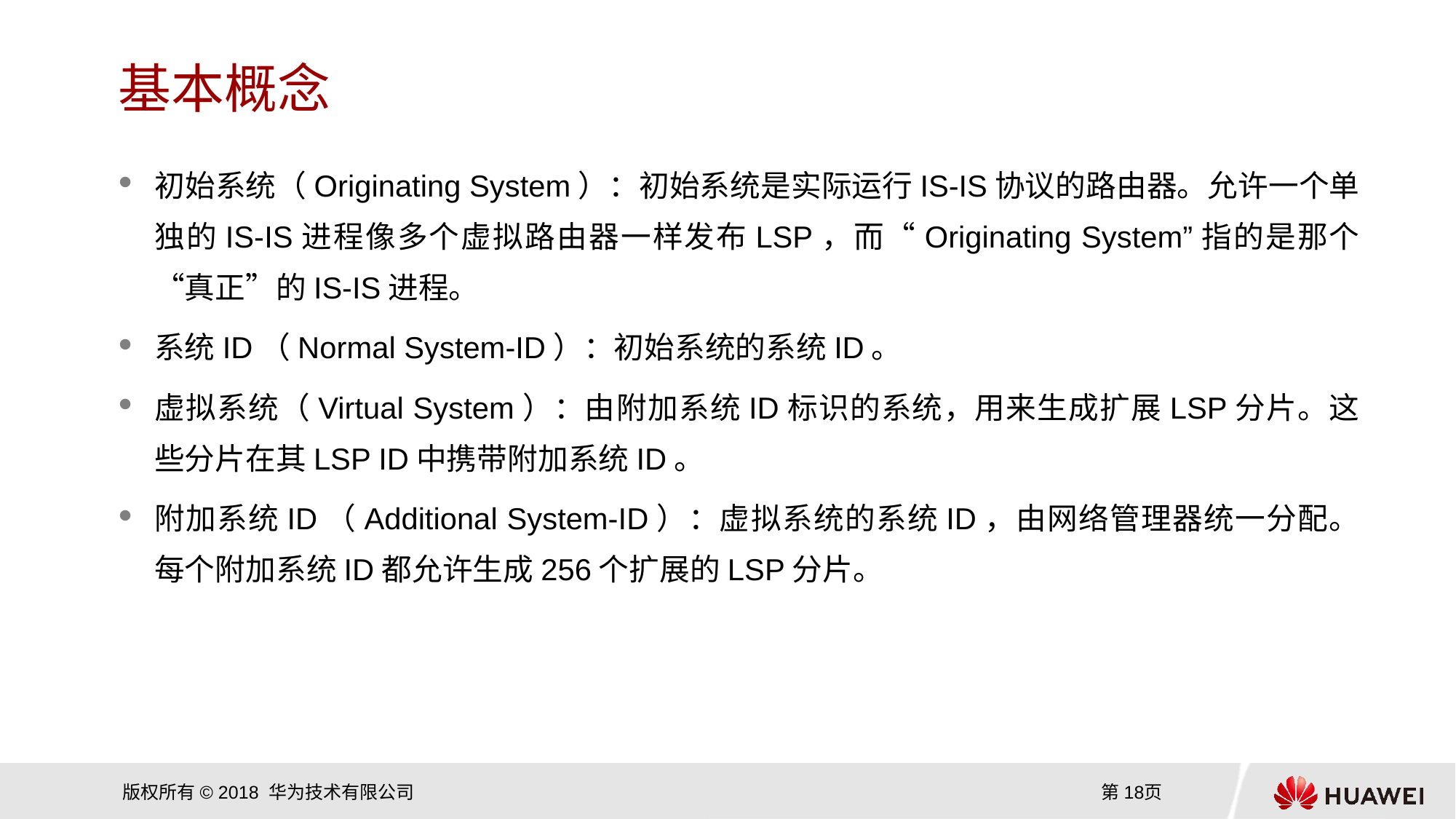

# 基本概念
初始系统（Originating System）：初始系统是实际运行IS-IS协议的路由器。允许一个单独的IS-IS进程像多个虚拟路由器一样发布LSP，而“Originating System”指的是那个“真正”的IS-IS进程。
系统ID（Normal System-ID）：初始系统的系统ID。
虚拟系统（Virtual System）：由附加系统ID标识的系统，用来生成扩展LSP分片。这些分片在其LSP ID中携带附加系统ID。
附加系统ID（Additional System-ID）：虚拟系统的系统ID，由网络管理器统一分配。每个附加系统ID都允许生成256个扩展的LSP分片。